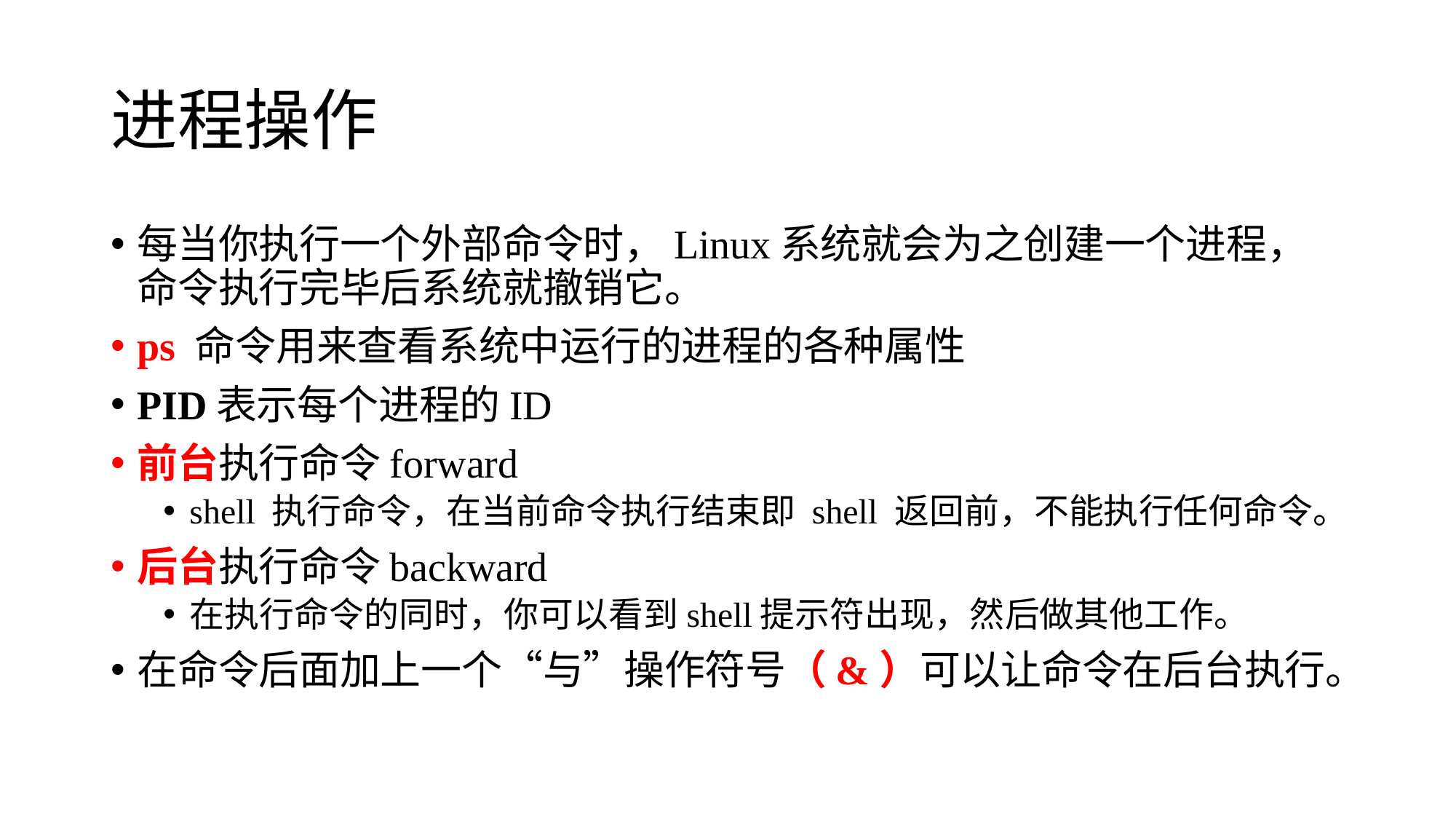

# 进程操作
每当你执行一个外部命令时，Linux系统就会为之创建一个进程，命令执行完毕后系统就撤销它。
ps 命令用来查看系统中运行的进程的各种属性
PID表示每个进程的ID
前台执行命令forward
shell 执行命令，在当前命令执行结束即 shell 返回前，不能执行任何命令。
后台执行命令backward
在执行命令的同时，你可以看到shell提示符出现，然后做其他工作。
在命令后面加上一个“与”操作符号（&）可以让命令在后台执行。